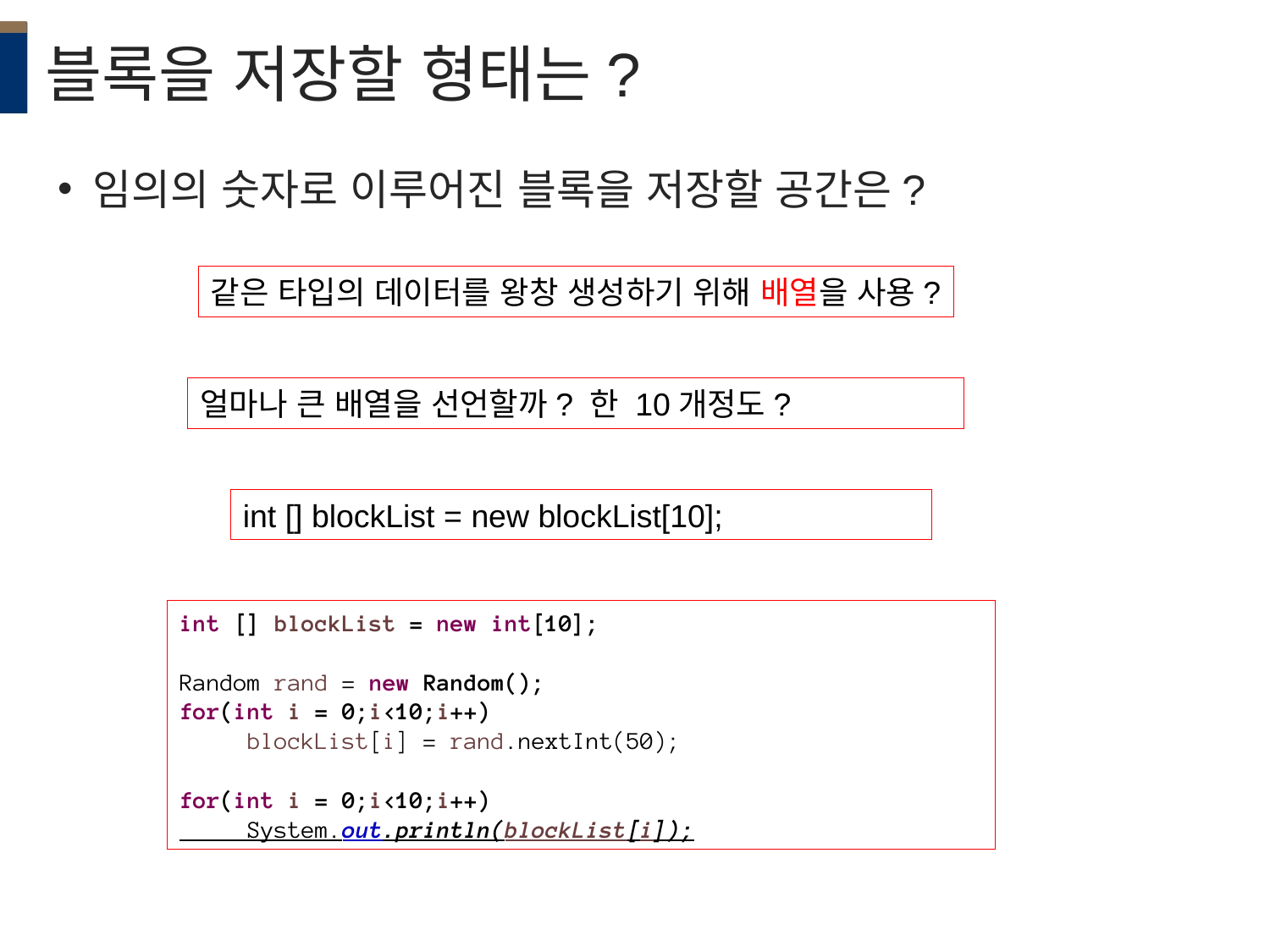

# 블록을 저장할 형태는?
임의의 숫자로 이루어진 블록을 저장할 공간은?
같은 타입의 데이터를 왕창 생성하기 위해 배열을 사용?
얼마나 큰 배열을 선언할까? 한 10개정도?
int [] blockList = new blockList[10];
int [] blockList = new int[10];

Random rand = new Random();
for(int i = 0;i<10;i++)
     blockList[i] = rand.nextInt(50);

for(int i = 0;i<10;i++)
     System.out.println(blockList[i]);